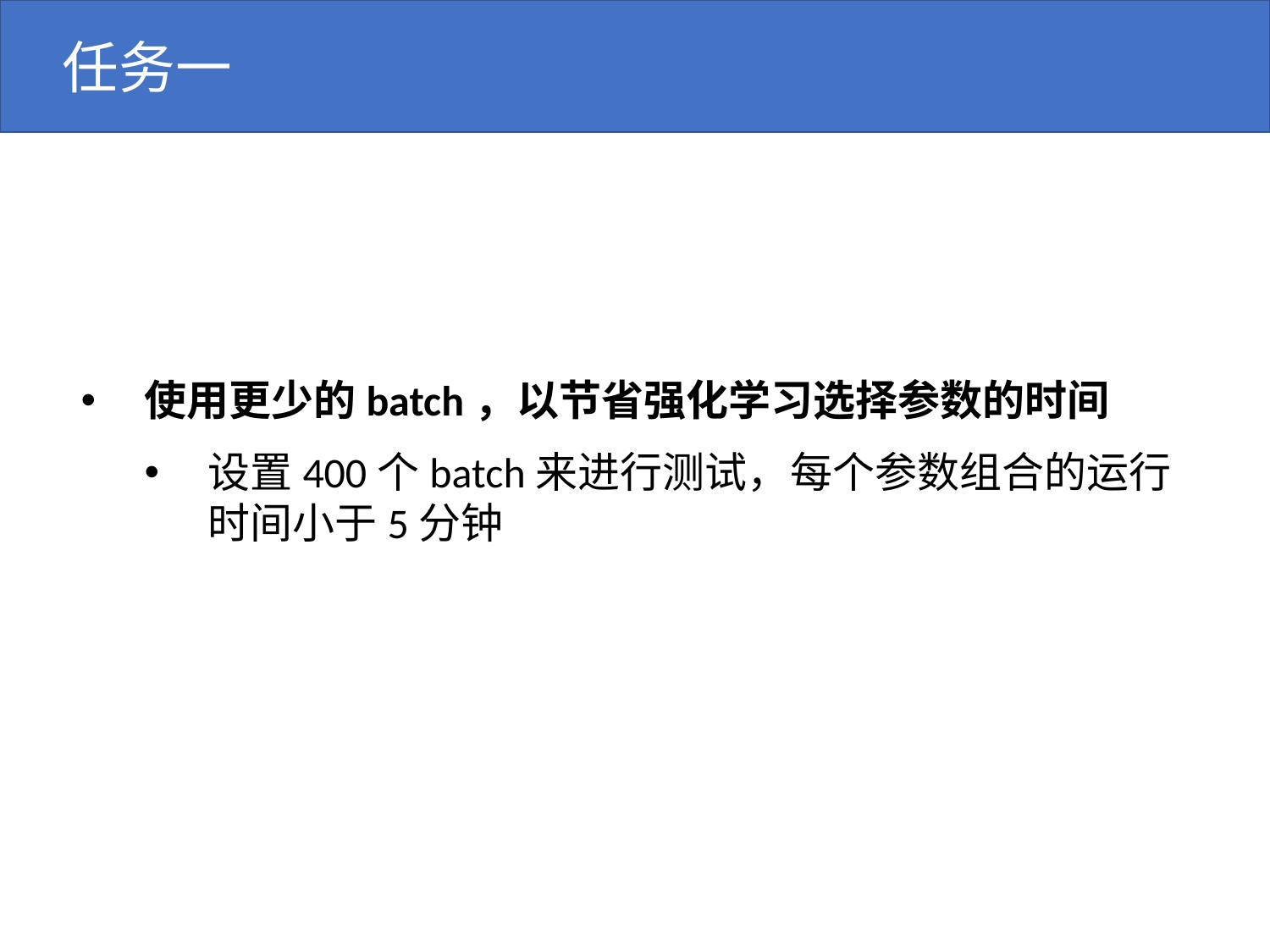

任务一
使用更少的batch，以节省强化学习选择参数的时间
设置400个batch来进行测试，每个参数组合的运行时间小于5分钟